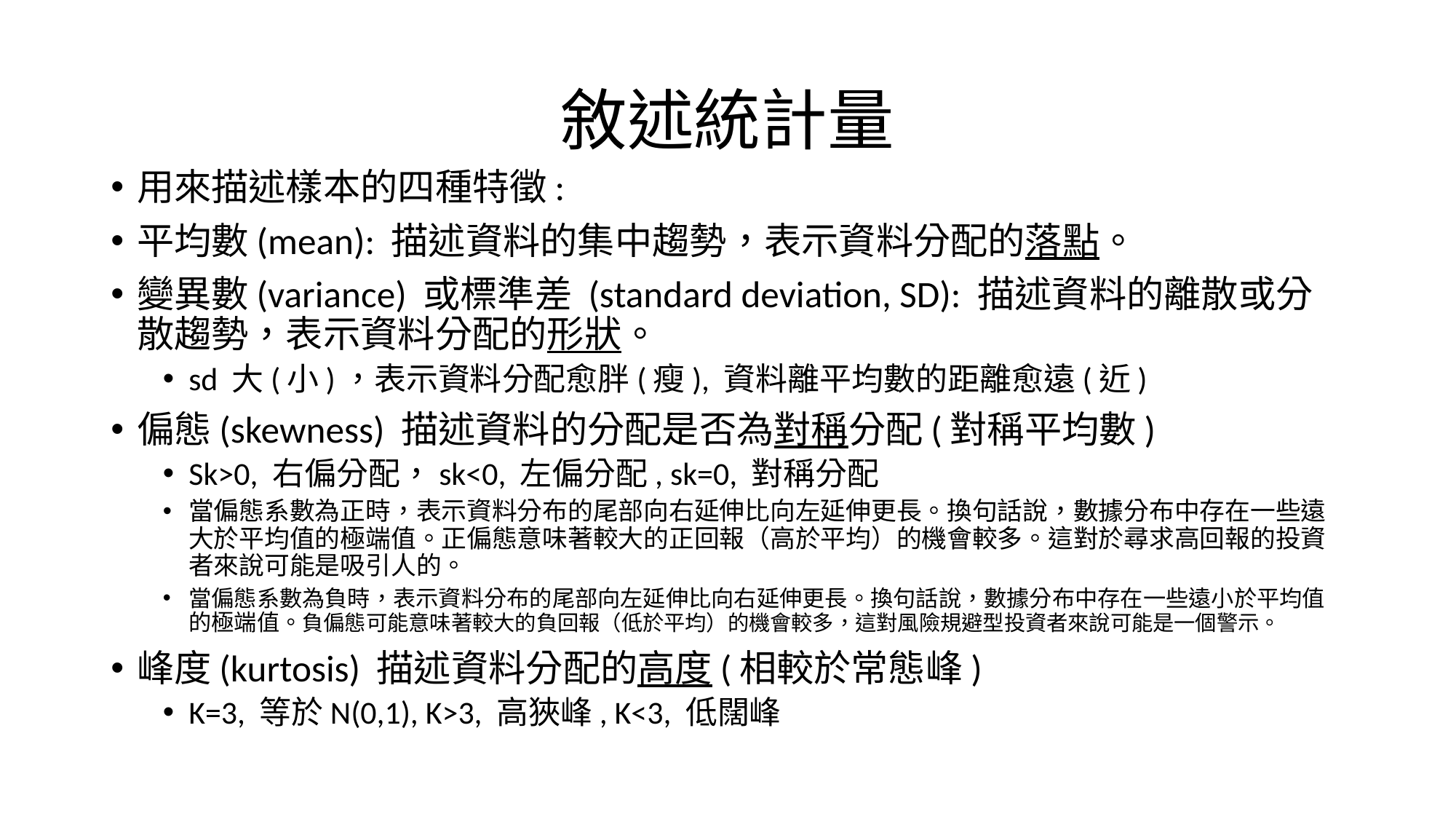

# 敘述統計量
用來描述樣本的四種特徵:
平均數(mean): 描述資料的集中趨勢，表示資料分配的落點。
變異數(variance) 或標準差 (standard deviation, SD): 描述資料的離散或分散趨勢，表示資料分配的形狀。
sd 大(小)，表示資料分配愈胖(瘦), 資料離平均數的距離愈遠(近)
偏態(skewness) 描述資料的分配是否為對稱分配(對稱平均數)
Sk>0, 右偏分配，sk<0, 左偏分配, sk=0, 對稱分配
當偏態系數為正時，表示資料分布的尾部向右延伸比向左延伸更長。換句話說，數據分布中存在一些遠大於平均值的極端值。正偏態意味著較大的正回報（高於平均）的機會較多。這對於尋求高回報的投資者來說可能是吸引人的。
當偏態系數為負時，表示資料分布的尾部向左延伸比向右延伸更長。換句話說，數據分布中存在一些遠小於平均值的極端值。負偏態可能意味著較大的負回報（低於平均）的機會較多，這對風險規避型投資者來說可能是一個警示。
峰度(kurtosis) 描述資料分配的高度(相較於常態峰)
K=3, 等於N(0,1), K>3, 高狹峰, K<3, 低闊峰